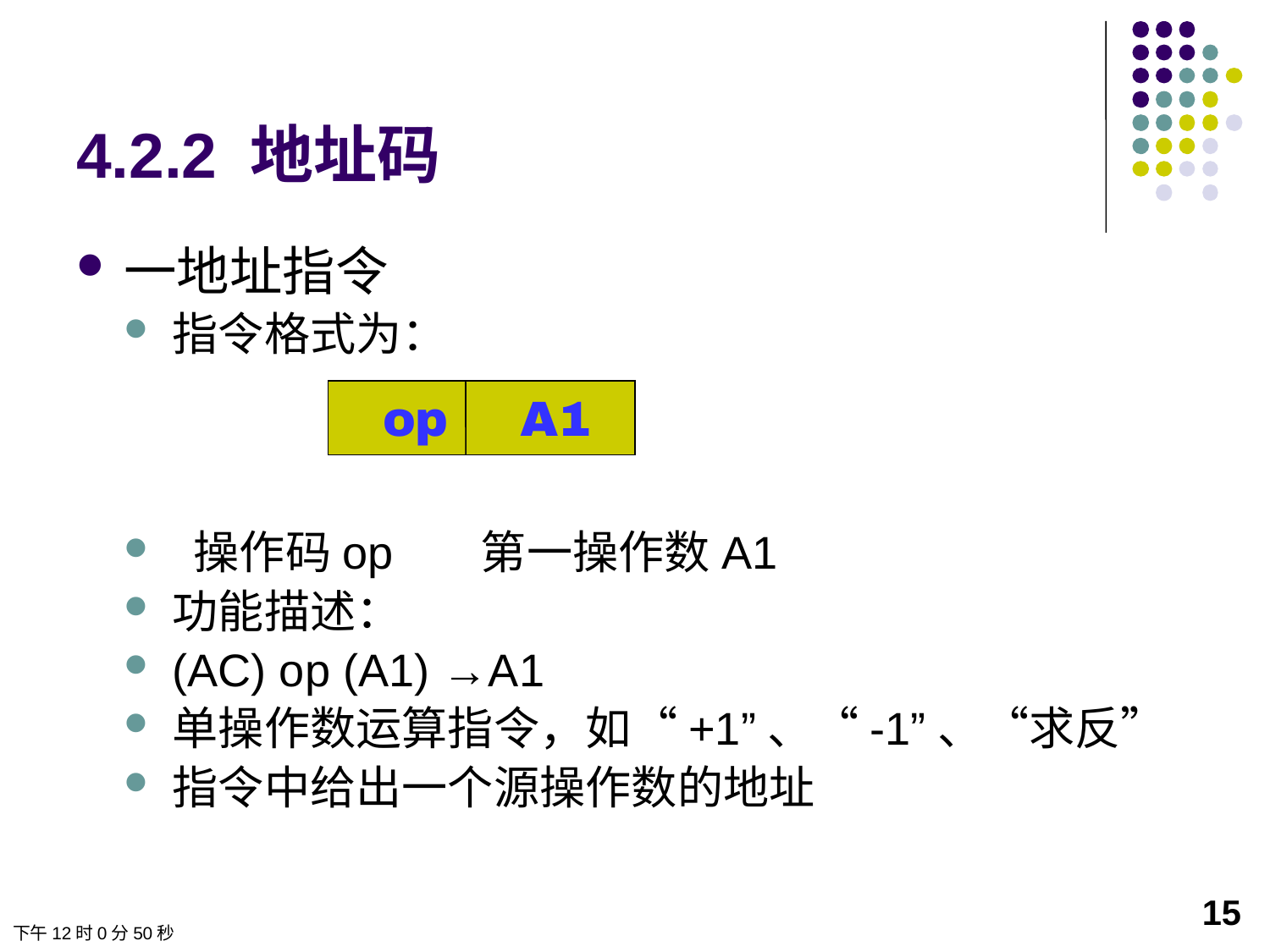

# 4.2.2 地址码
一地址指令
指令格式为：

 操作码op      第一操作数A1
功能描述：
(AC) op (A1) →A1
单操作数运算指令，如“+1”、“-1”、“求反”
指令中给出一个源操作数的地址

op

A1
15
下午12时0分50秒